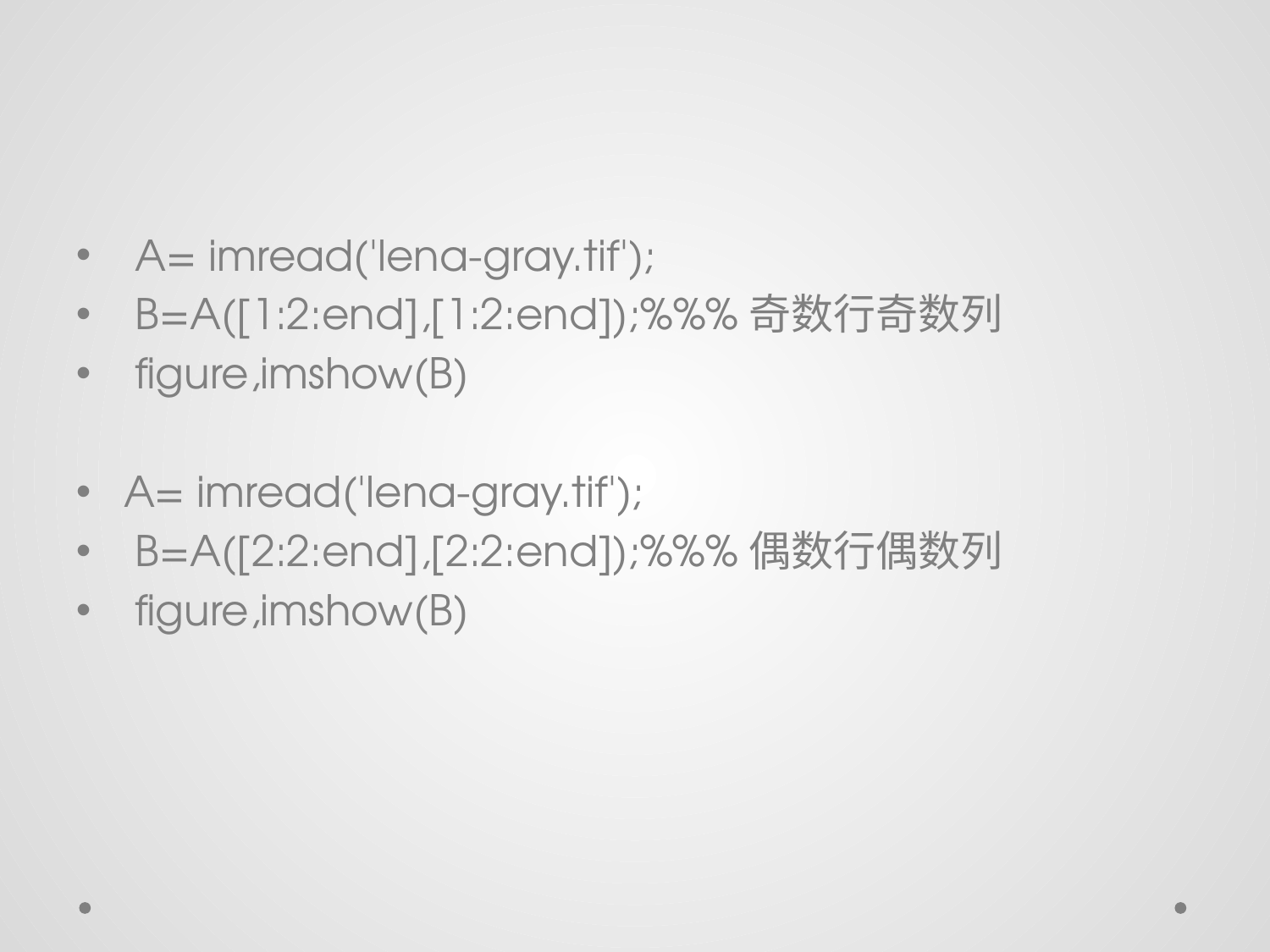

#
 A= imread('lena-gray.tif');
 B=A([1:2:end],[1:2:end]);%%%奇数行奇数列
 figure,imshow(B)

A= imread('lena-gray.tif');
 B=A([2:2:end],[2:2:end]);%%%偶数行偶数列
 figure,imshow(B)